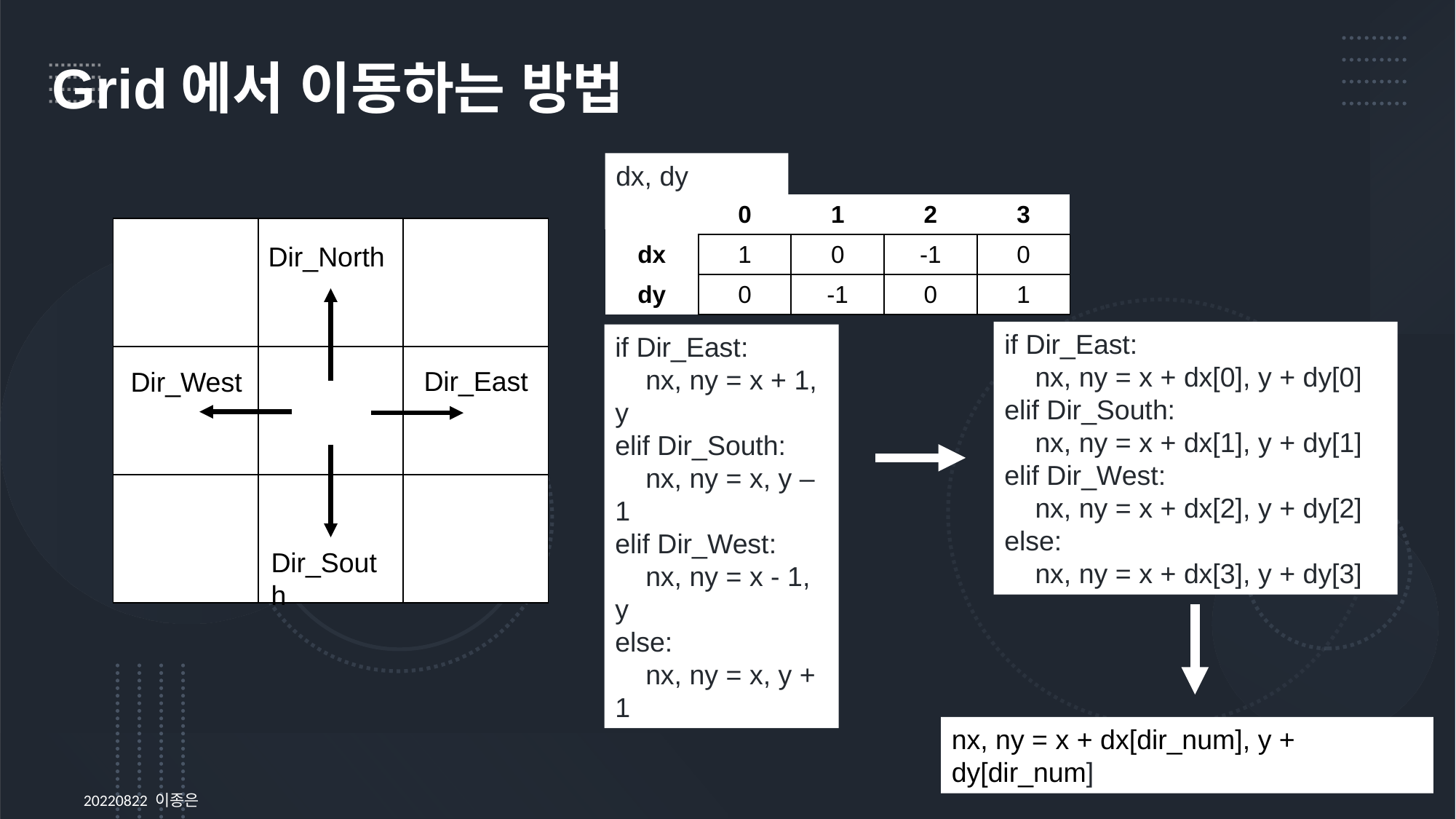

Grid에서 이동하는 방법

dx, dy 테크닉
|  | 0 | 1 | 2 | 3 |
| --- | --- | --- | --- | --- |
| dx | 1 | 0 | -1 | 0 |
| dy | 0 | -1 | 0 | 1 |
|  |  |  |
| --- | --- | --- |
|  |  |  |
|  |  |  |
Dir_North

if Dir_East:
    nx, ny = x + dx[0], y + dy[0]
elif Dir_South:
    nx, ny = x + dx[1], y + dy[1]
elif Dir_West:
    nx, ny = x + dx[2], y + dy[2]
else:
    nx, ny = x + dx[3], y + dy[3]
if Dir_East:
    nx, ny = x + 1, y
elif Dir_South:
    nx, ny = x, y – 1
elif Dir_West:
    nx, ny = x - 1, y
else:
    nx, ny = x, y + 1
Dir_East
Dir_West
Dir_South
nx, ny = x + dx[dir_num], y + dy[dir_num]

20220822 이종은